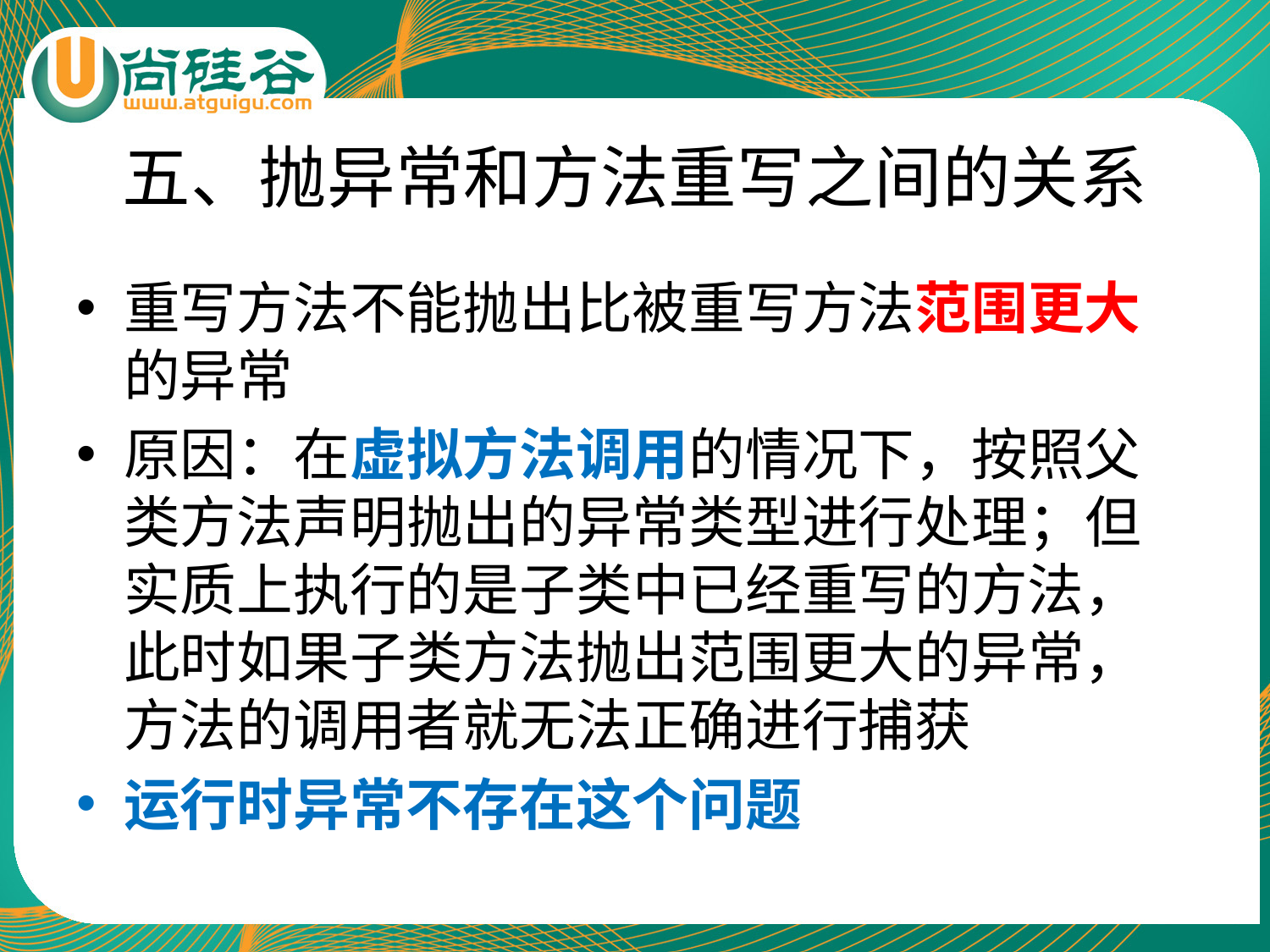

# 五、抛异常和方法重写之间的关系
重写方法不能抛出比被重写方法范围更大的异常
原因：在虚拟方法调用的情况下，按照父类方法声明抛出的异常类型进行处理；但实质上执行的是子类中已经重写的方法，此时如果子类方法抛出范围更大的异常，方法的调用者就无法正确进行捕获
运行时异常不存在这个问题